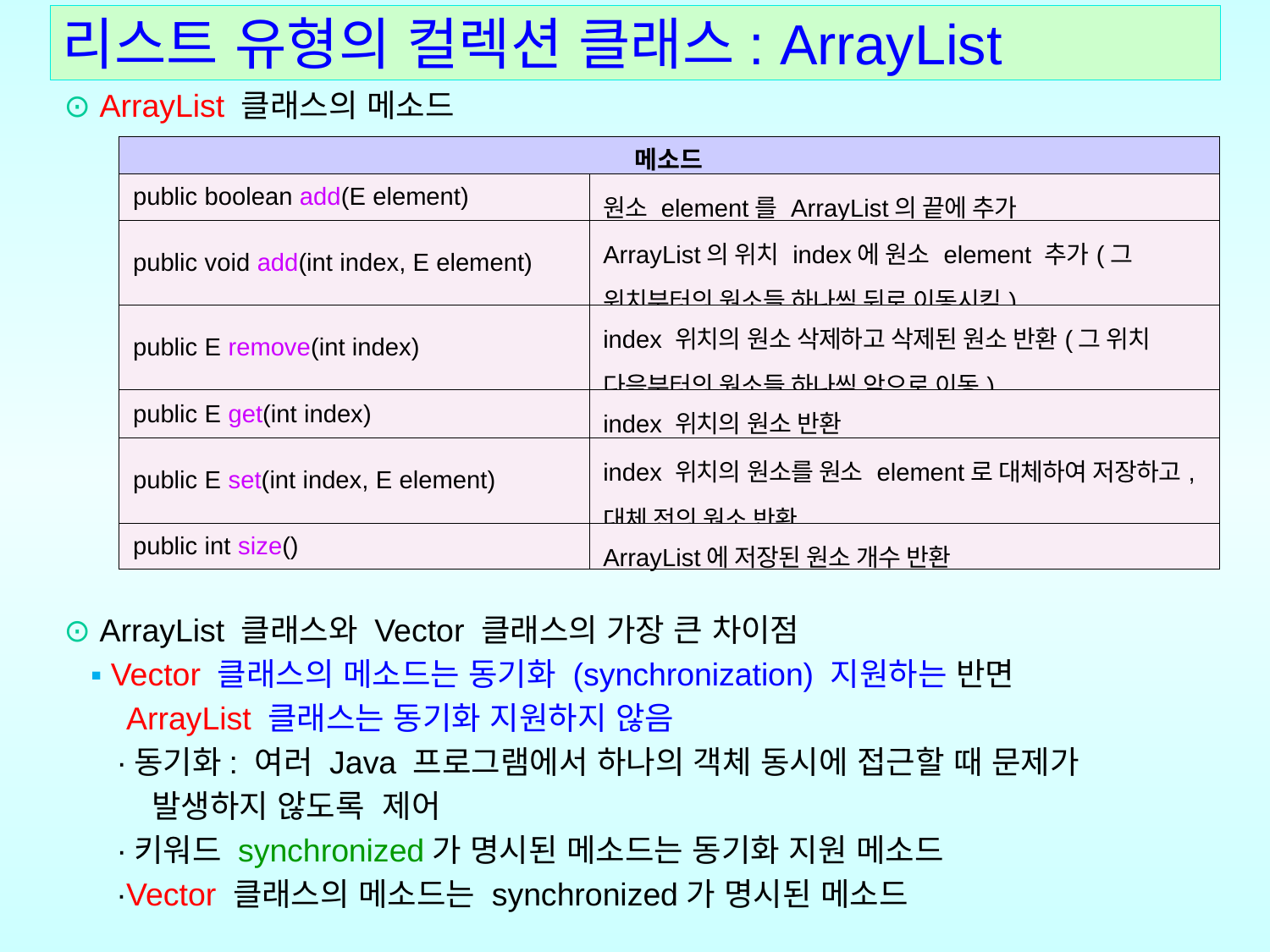

# 리스트 유형의 컬렉션 클래스: ArrayList
⊙ ArrayList 클래스의 메소드

⊙ ArrayList 클래스와 Vector 클래스의 가장 큰 차이점
   ▪ Vector 클래스의 메소드는 동기화 (synchronization) 지원하는 반면
       ArrayList 클래스는 동기화 지원하지 않음
      ∙동기화: 여러 Java 프로그램에서 하나의 객체 동시에 접근할 때 문제가
         발생하지 않도록  제어
      ∙키워드 synchronized가 명시된 메소드는 동기화 지원 메소드
      ∙Vector 클래스의 메소드는 synchronized가 명시된 메소드

| 메소드 |  |
| --- | --- |
| public boolean add(E element) | 원소 element를 ArrayList의 끝에 추가 |
| public void add(int index, E element) | ArrayList의 위치 index에 원소 element 추가(그 위치부터의 원소들 하나씩 뒤로 이동시킴) |
| public E remove(int index) | index 위치의 원소 삭제하고 삭제된 원소 반환(그 위치 다음부터의 원소들 하나씩 앞으로 이동) |
| public E get(int index) | index 위치의 원소 반환 |
| public E set(int index, E element) | index 위치의 원소를 원소 element로 대체하여 저장하고, 대체 전의 원소 반환 |
| public int size() | ArrayList에 저장된 원소 개수 반환 |